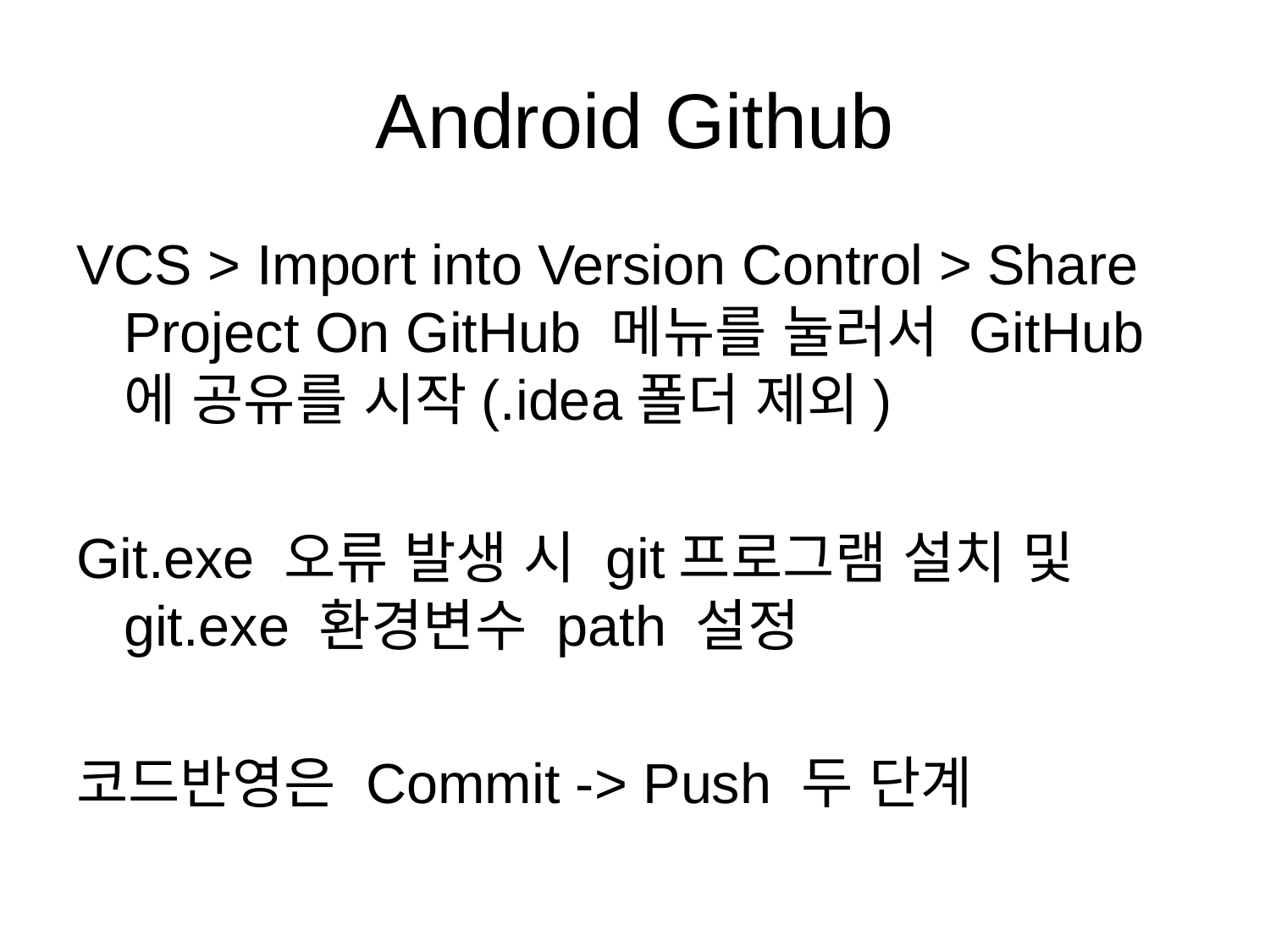

# Android Github
VCS > Import into Version Control > Share Project On GitHub 메뉴를 눌러서 GitHub에 공유를 시작(.idea폴더 제외)

Git.exe 오류 발생 시 git프로그램 설치 및 git.exe 환경변수 path 설정

코드반영은 Commit -> Push 두 단계